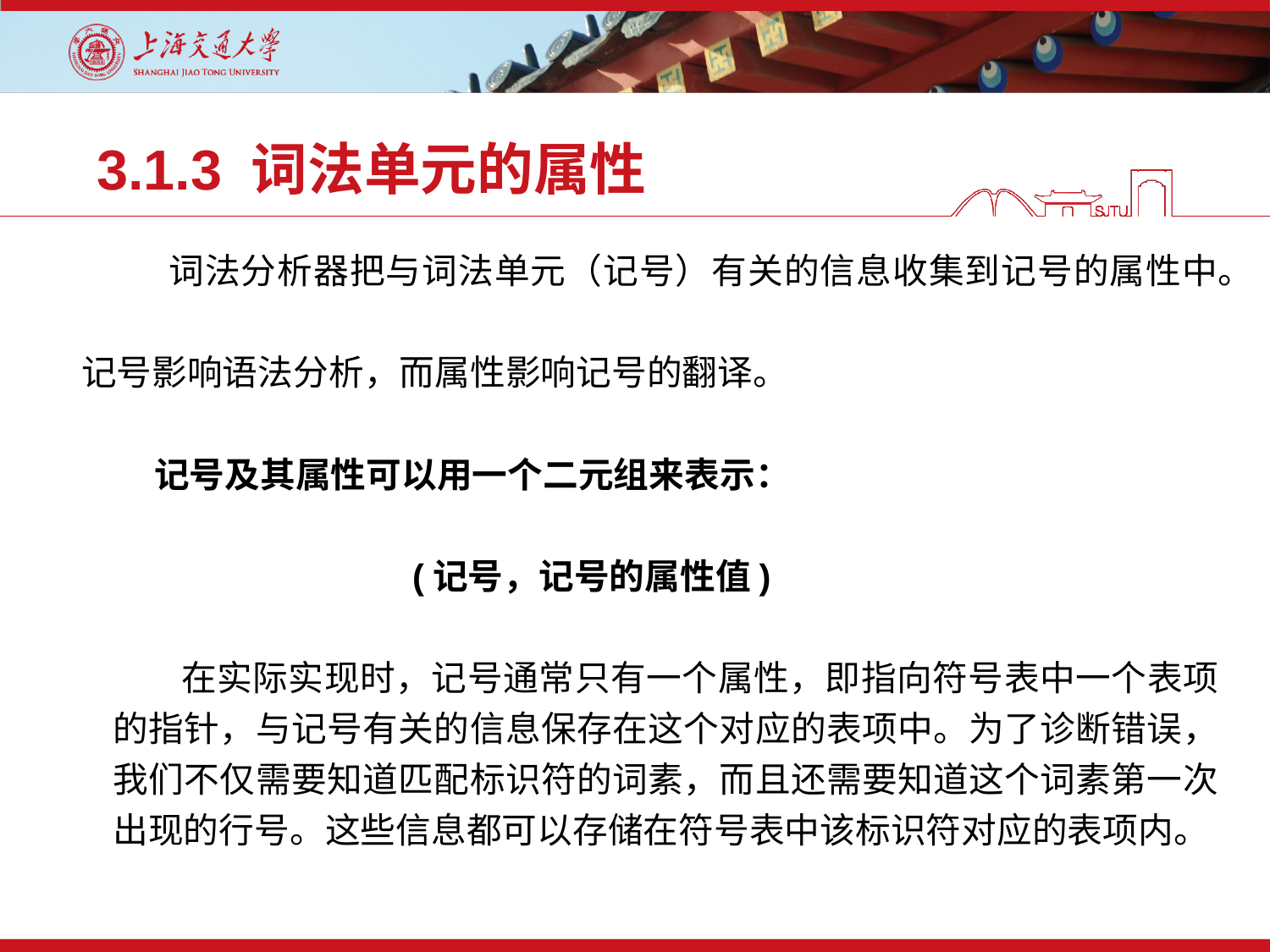

# 3.1.3 词法单元的属性
         词法分析器把与词法单元（记号）有关的信息收集到记号的属性中。

记号影响语法分析，而属性影响记号的翻译。

        记号及其属性可以用一个二元组来表示：

                                  (记号，记号的属性值)

           在实际实现时，记号通常只有一个属性，即指向符号表中一个表项的指针，与记号有关的信息保存在这个对应的表项中。为了诊断错误，我们不仅需要知道匹配标识符的词素，而且还需要知道这个词素第一次出现的行号。这些信息都可以存储在符号表中该标识符对应的表项内。